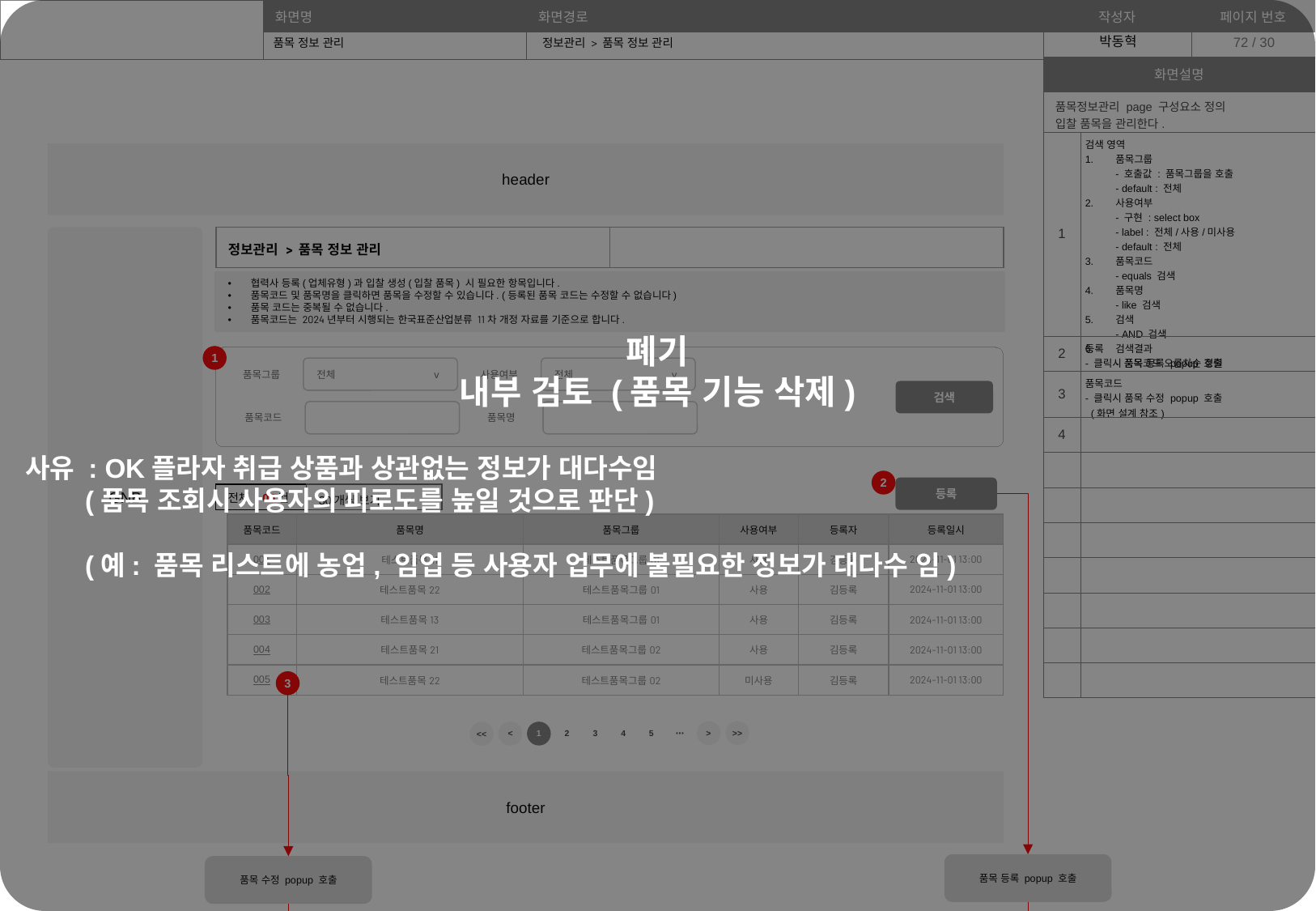

폐기
내부 검토 (품목 기능 삭제)

사유 : OK플라자 취급 상품과 상관없는 정보가 대다수임
        (품목 조회시 사용자의 피로도를 높일 것으로 판단)

        (예: 품목 리스트에 농업, 임업 등 사용자 업무에 불필요한 정보가 대다수 임)
72
품목 정보 관리
정보관리 > 품목 정보 관리
| 화면설명 |  |
| --- | --- |
| 품목정보관리 page 구성요소 정의 입찰 품목을 관리한다. |  |
| 1 | 검색 영역 품목그룹 - 호출값 : 품목그룹을 호출 - default : 전체 사용여부 - 구현 : select box - label : 전체/사용/미사용 - default : 전체 품목코드 - equals 검색 품목명 - like 검색 검색 - AND 검색 검색결과 - 품목코드 오름차순 정렬 |
| 2 | 등록 - 클릭시 품목 등록 popup 호출 |
| 3 | 품목코드 - 클릭시 품목 수정 popup 호출 (화면 설계 참조) |
| 4 |  |
|  |  |
|  |  |
|  |  |
|  |  |
|  |  |
|  |  |
|  |  |
header
GNB
| 정보관리 > 품목 정보 관리 |  |
| --- | --- |
협력사 등록(업체유형)과 입찰 생성(입찰 품목) 시 필요한 항목입니다.
품목코드 및 품목명을 클릭하면 품목을 수정할 수 있습니다. (등록된 품목 코드는 수정할 수 없습니다)
품목 코드는 중복될 수 없습니다.
품목코드는 2024년부터 시행되는 한국표준산업분류 11차 개정 자료를 기준으로 합니다.
1

품목그룹
전체                                  v
사용여부
전체                                  v
검색
품목코드

품목명

2
등록
| 전체 : 00건 | 30개씩 보기 ⌵ |
| --- | --- |
| 품목코드 | 품목명 | 품목그룹 | 사용여부 | 등록자 | 등록일시 |
| --- | --- | --- | --- | --- | --- |
| 001 | 테스트품목11 | 테스트품목그룹01 | 사용 | 김등록 | 2024-11-01 13:00 |
| 002 | 테스트품목22 | 테스트품목그룹01 | 사용 | 김등록 | 2024-11-01 13:00 |
| 003 | 테스트품목13 | 테스트품목그룹01 | 사용 | 김등록 | 2024-11-01 13:00 |
| 004 | 테스트품목21 | 테스트품목그룹02 | 사용 | 김등록 | 2024-11-01 13:00 |
| 005 | 테스트품목22 | 테스트품목그룹02 | 미사용 | 김등록 | 2024-11-01 13:00 |
3
>>
⋯
>
3
4
5
<
1
2
<<
footer
품목 등록 popup 호출
품목 수정 popup 호출

| 품목 등록 |
| --- |
| 품목 수정 |
| --- |

| 품목코드 \* | 3자리 숫자 입력 |
| --- | --- |
| 품목코드 \* | 001 |
| --- | --- |
| 품목그룹 \* | 선택 ⌵ |
| --- | --- |
| 품목그룹 \* | 테스트품목그룹01 |
| --- | --- |
| 품목명 \* |  |
| --- | --- |
| 품목명 \* | 테스트품목11 |
| --- | --- |
| 사용여부 \* | 사용 ⌵ |
| --- | --- |
| 사용여부 \* | 사용 ⌵ |
| --- | --- |
저장
취소
저장
취소
필수항목이 모두 입력되었는가?
YES
NO

저장하시겠습니까?
필수 항목을 다시 확인해주세요.
저장
취소
확인

저장되었습니다.
확인